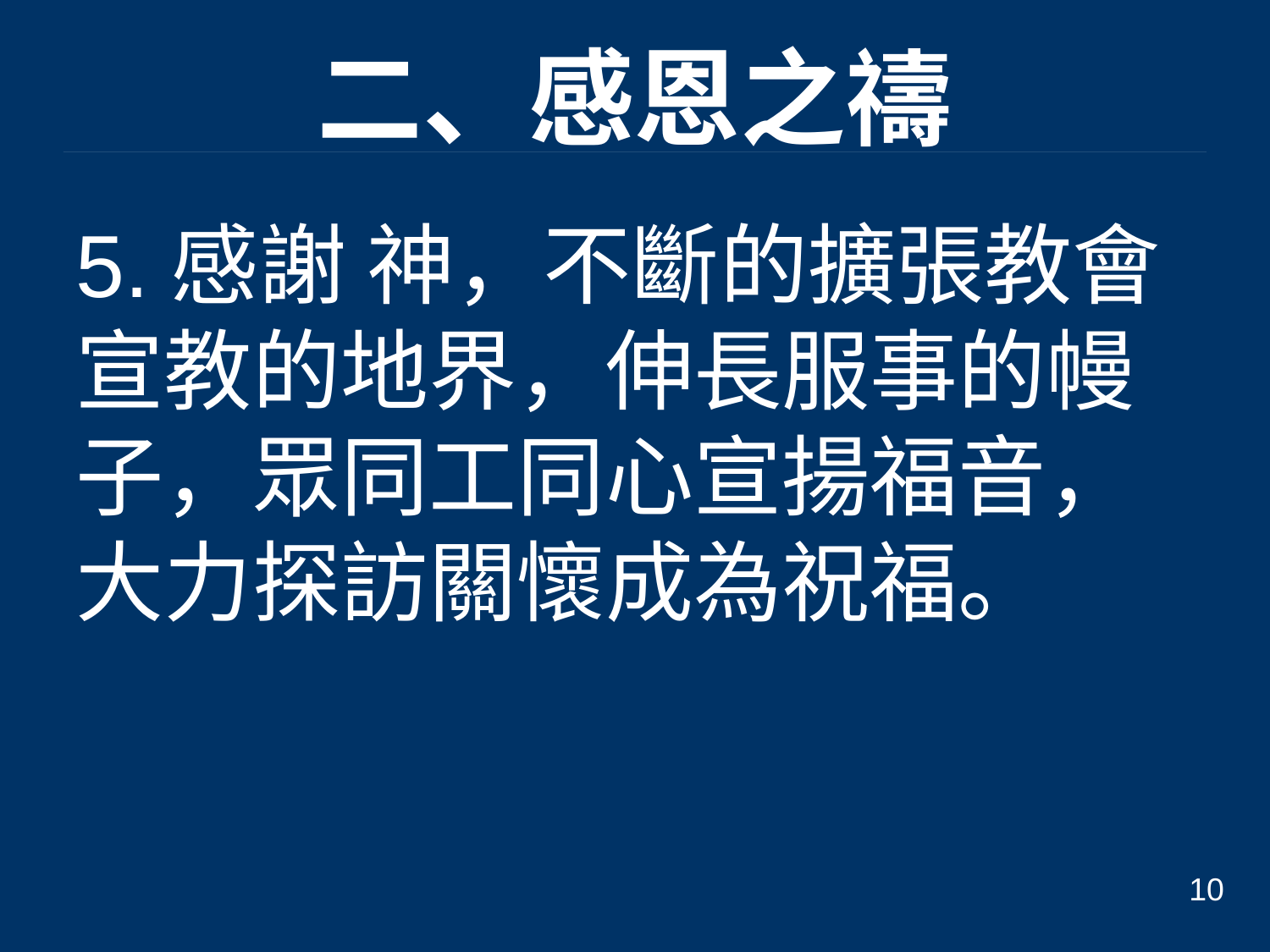

二、感恩之禱

5.感謝 神，不斷的擴張教會宣教的地界，伸長服事的幔子，眾同工同心宣揚福音，大力探訪關懷成為祝福。
10